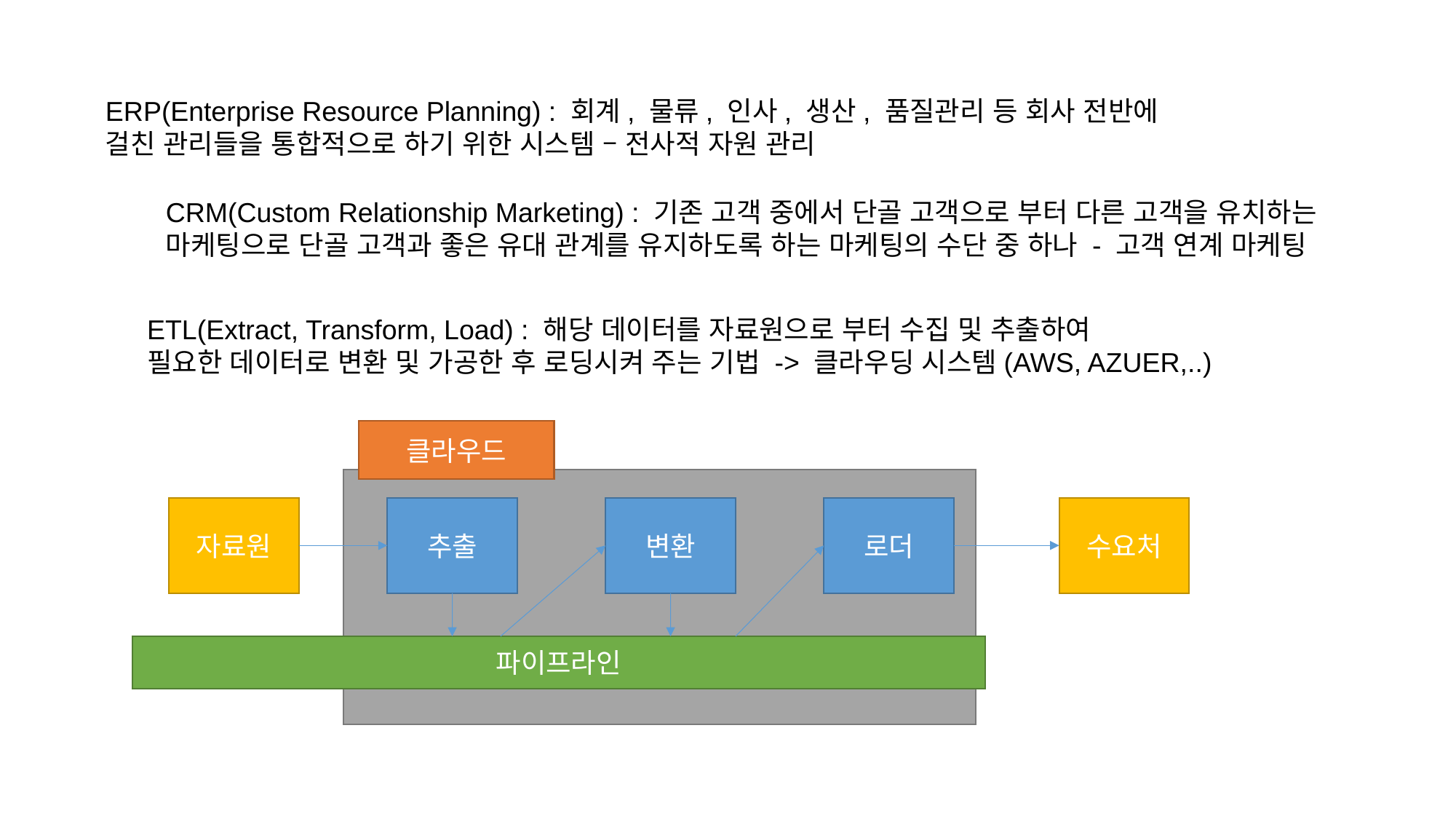

ERP(Enterprise Resource Planning) : 회계, 물류, 인사, 생산, 품질관리 등 회사 전반에
걸친 관리들을 통합적으로 하기 위한 시스템 – 전사적 자원 관리
CRM(Custom Relationship Marketing) : 기존 고객 중에서 단골 고객으로 부터 다른 고객을 유치하는
마케팅으로 단골 고객과 좋은 유대 관계를 유지하도록 하는 마케팅의 수단 중 하나 - 고객 연계 마케팅
ETL(Extract, Transform, Load) : 해당 데이터를 자료원으로 부터 수집 및 추출하여
필요한 데이터로 변환 및 가공한 후 로딩시켜 주는 기법 -> 클라우딩 시스템(AWS, AZUER,..)
클라우드

자료원
추출
변환
로더
수요처
파이프라인